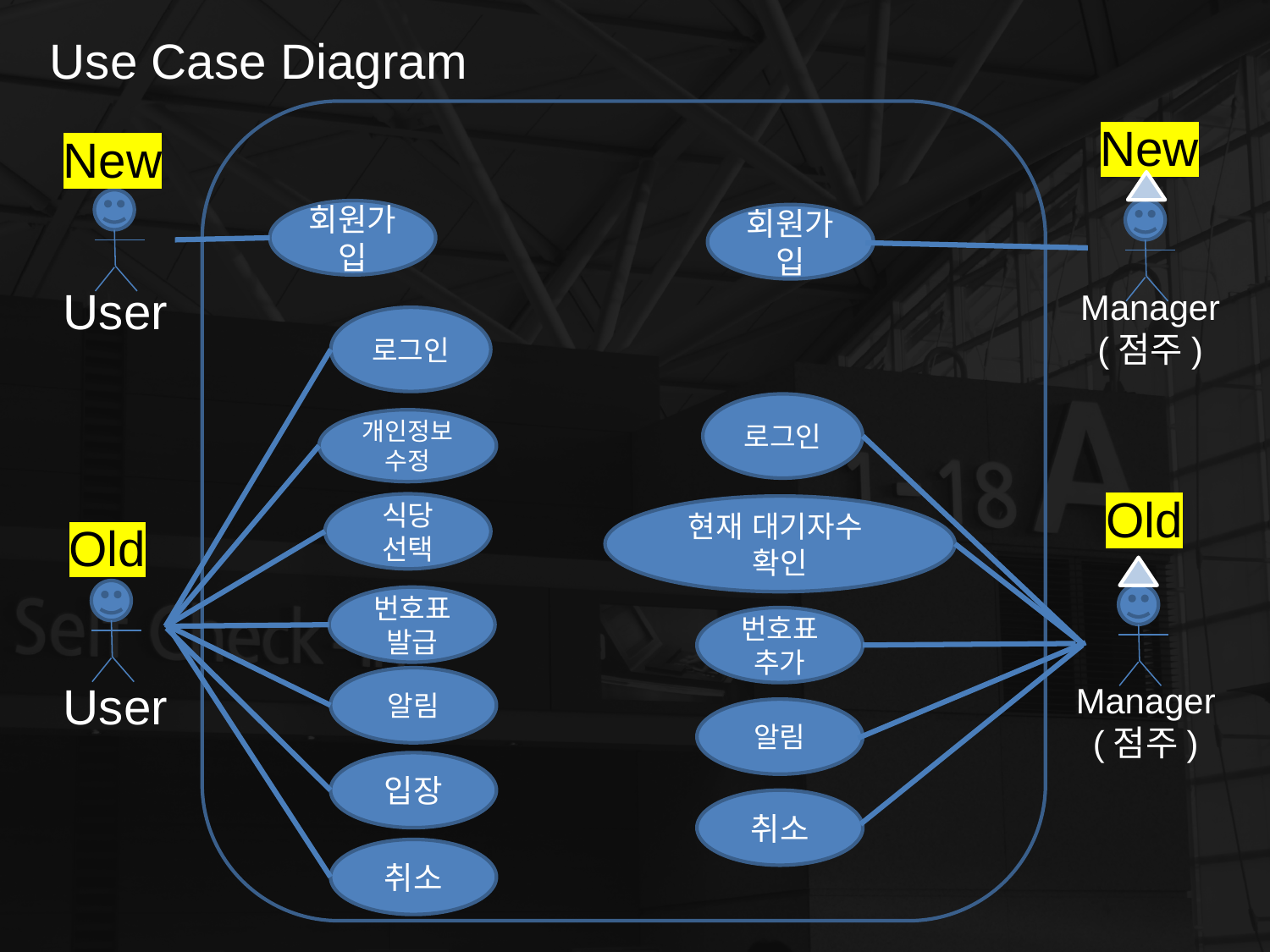

Use Case Diagram

New

Manager
(점주)
New

User
회원가입
회원가입
로그인
로그인
개인정보 수정
Old

Manager
(점주)
식당 선택
현재 대기자수
확인
Old

User
번호표
발급
번호표
추가
알림
알림
입장
취소
취소